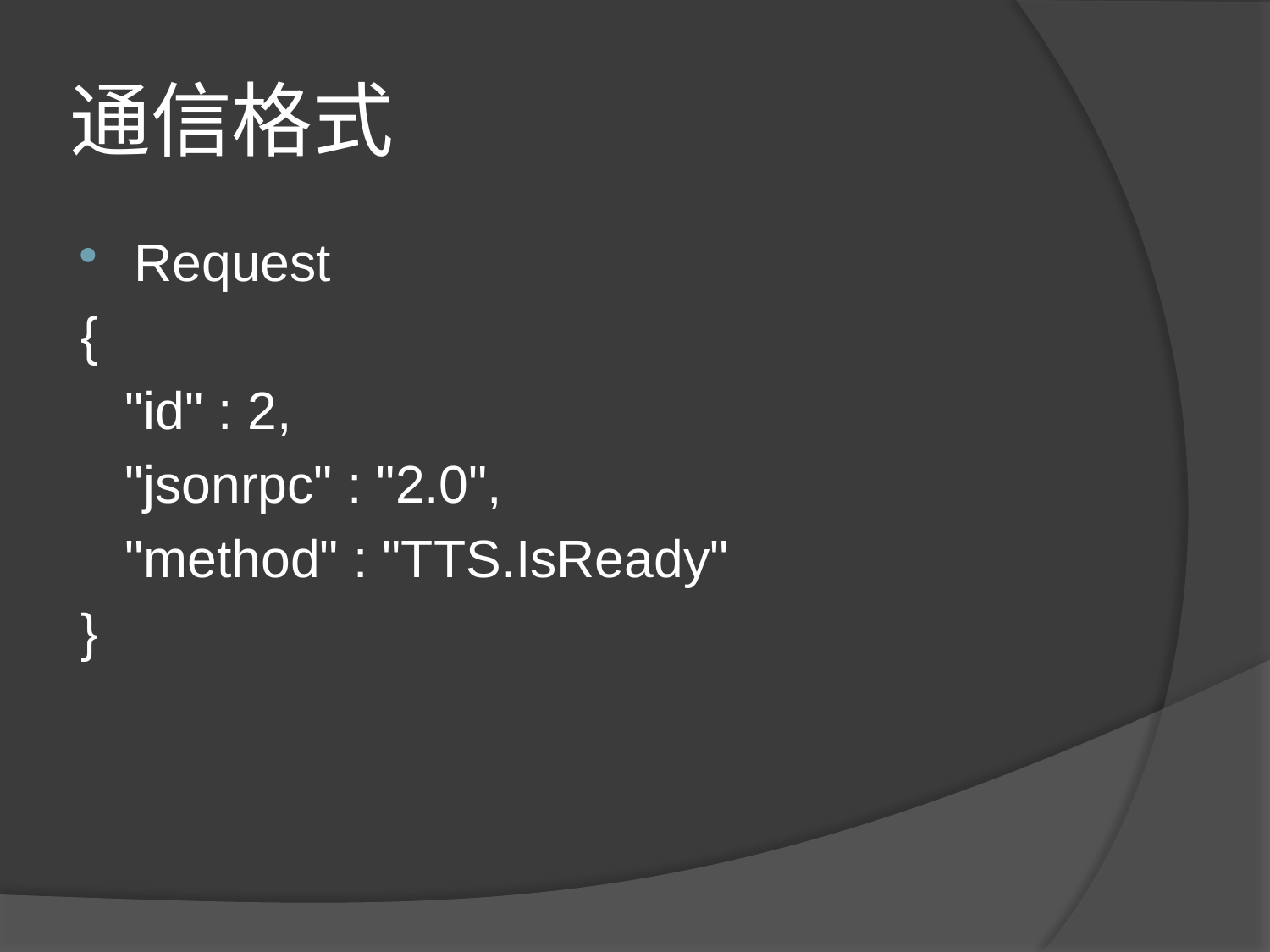

# 通信格式
Request
{
   "id" : 2,
   "jsonrpc" : "2.0",
   "method" : "TTS.IsReady"
}